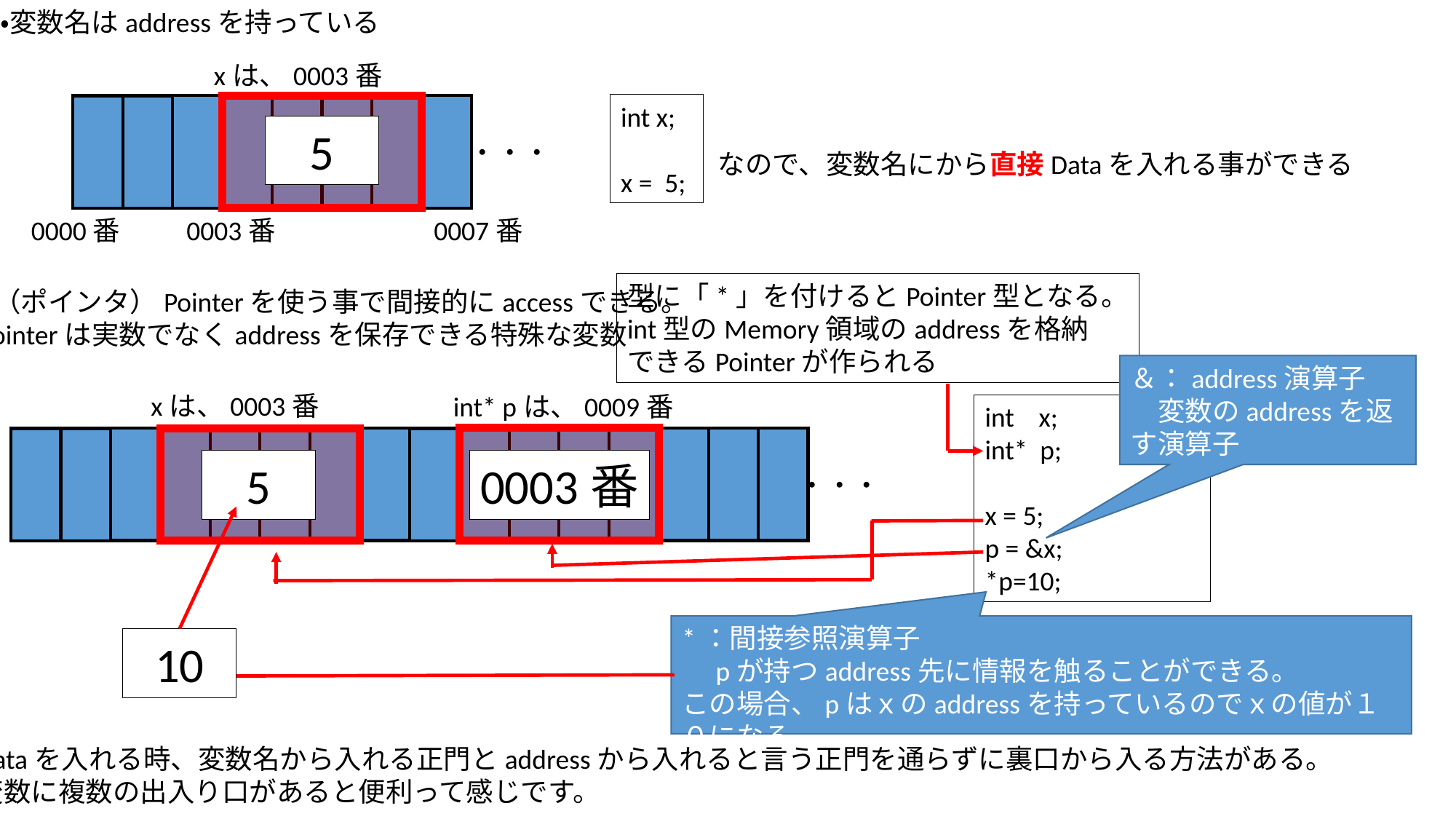

・変数名はaddressを持っている
xは、0003番
int x;

x =  5;

・・・

5
なので、変数名にから直接Dataを入れる事ができる
0000番
0003番
0007番
型に「*」を付けるとPointer型となる。
int型のMemory領域のaddressを格納
できるPointerが作られる
・ （ポインタ）Pointerを使う事で間接的にaccessできる。
Pointerは実数でなくaddressを保存できる特殊な変数
＆：address演算子
　変数のaddressを返す演算子
xは、0003番
int* pは、0009番
int    x;
int*  p;

x = 5;
p = &x;
*p=10;

・・・

5
0003番
*：間接参照演算子
　pが持つaddress先に情報を触ることができる。
この場合、pはｘのaddressを持っているのでｘの値が１０になる
10
Dataを入れる時、変数名から入れる正門とaddressから入れると言う正門を通らずに裏口から入る方法がある。
変数に複数の出入り口があると便利って感じです。